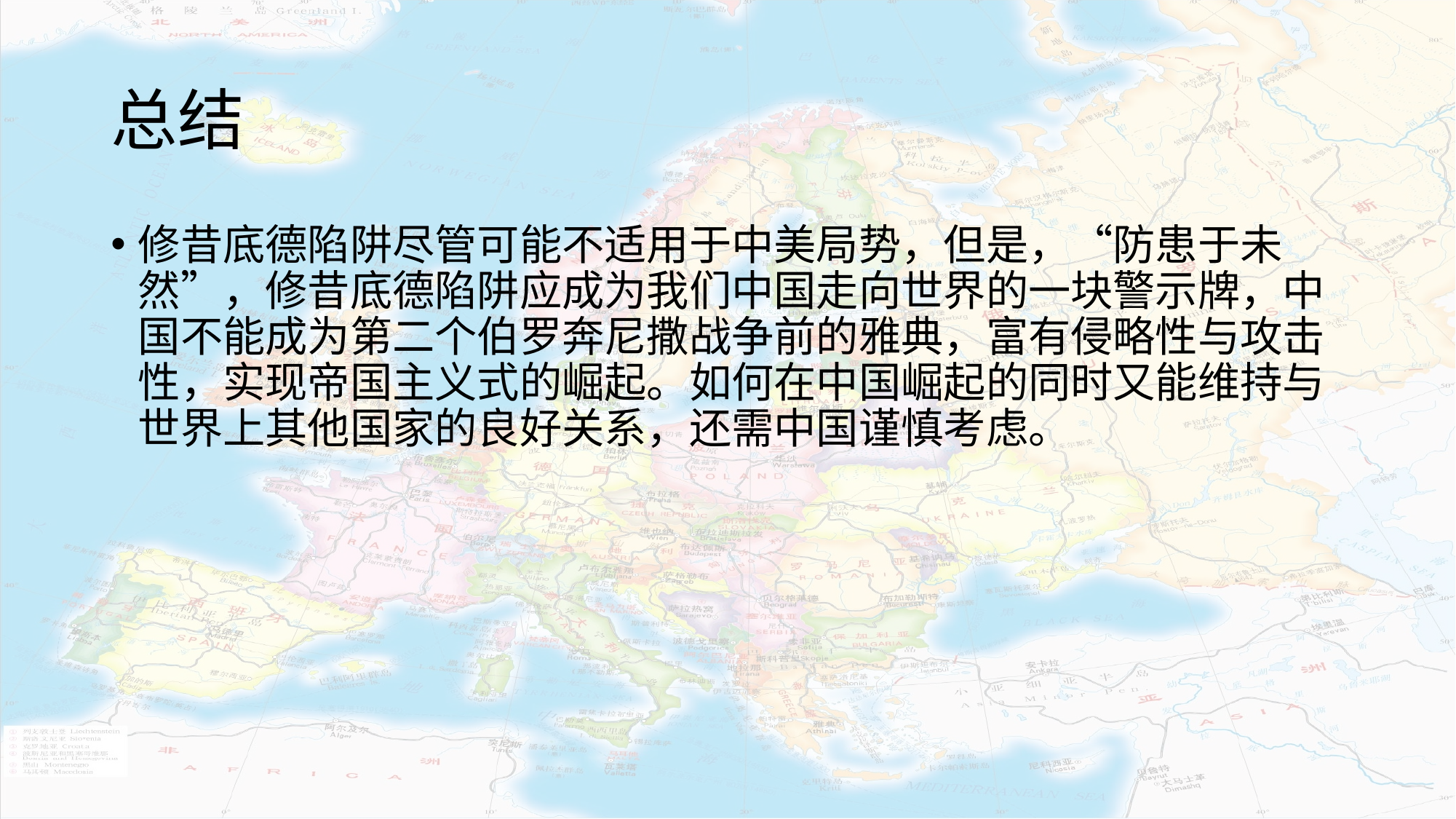

# 总结
修昔底德陷阱尽管可能不适用于中美局势，但是，“防患于未然”，修昔底德陷阱应成为我们中国走向世界的一块警示牌，中国不能成为第二个伯罗奔尼撒战争前的雅典，富有侵略性与攻击性，实现帝国主义式的崛起。如何在中国崛起的同时又能维持与世界上其他国家的良好关系，还需中国谨慎考虑。